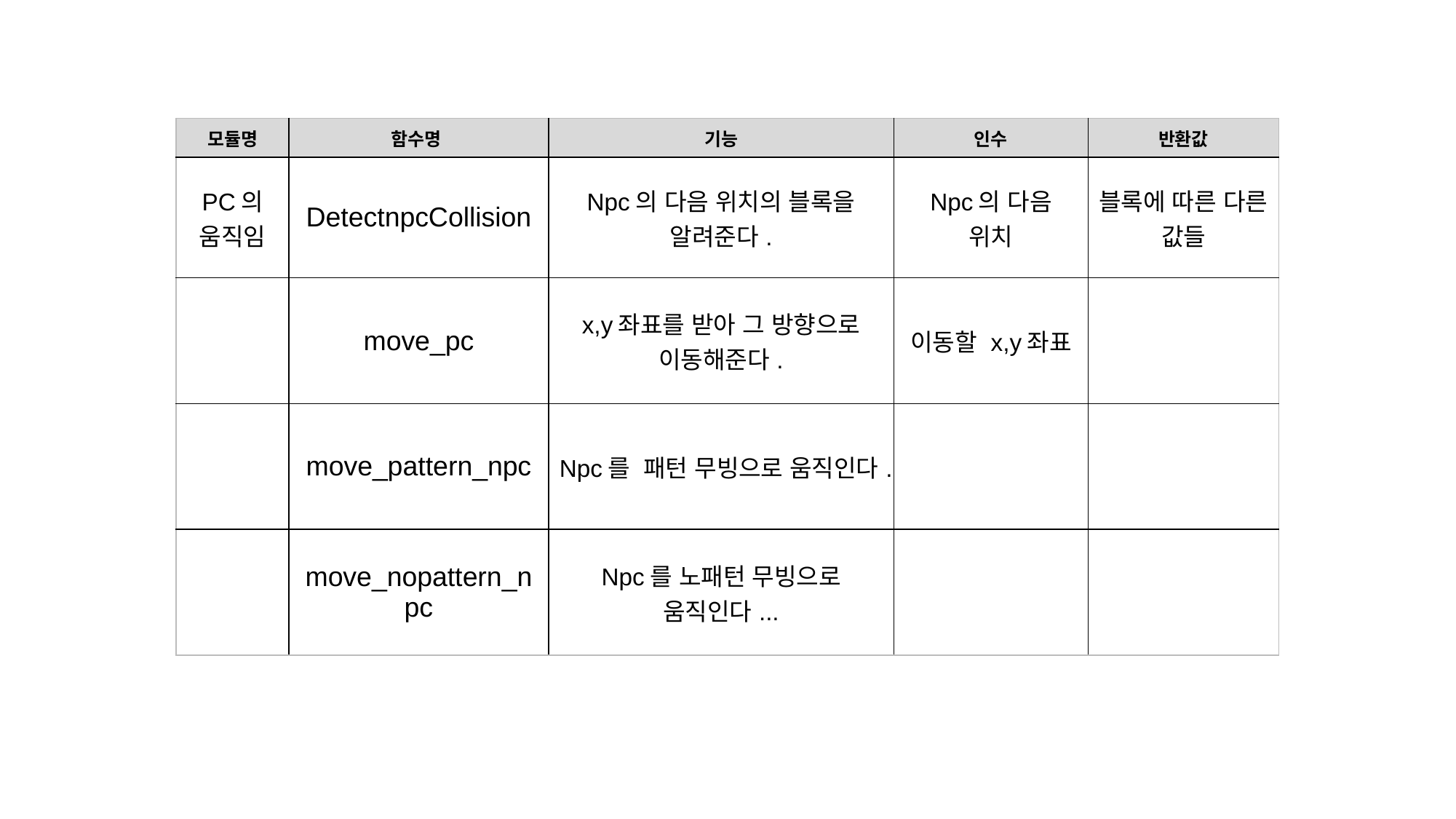

| 모듈명 | 함수명 | 기능 | 인수 | 반환값 |
| --- | --- | --- | --- | --- |
| PC의 움직임 | DetectnpcCollision | Npc의 다음 위치의 블록을 알려준다. | Npc의 다음 위치 | 블록에 따른 다른 값들 |
|  | move\_pc | x,y좌표를 받아 그 방향으로 이동해준다. | 이동할 x,y좌표 |  |
|  | move\_pattern\_npc | Npc를 패턴 무빙으로 움직인다. |  |  |
|  | move\_nopattern\_npc | Npc를 노패턴 무빙으로 움직인다... |  |  |